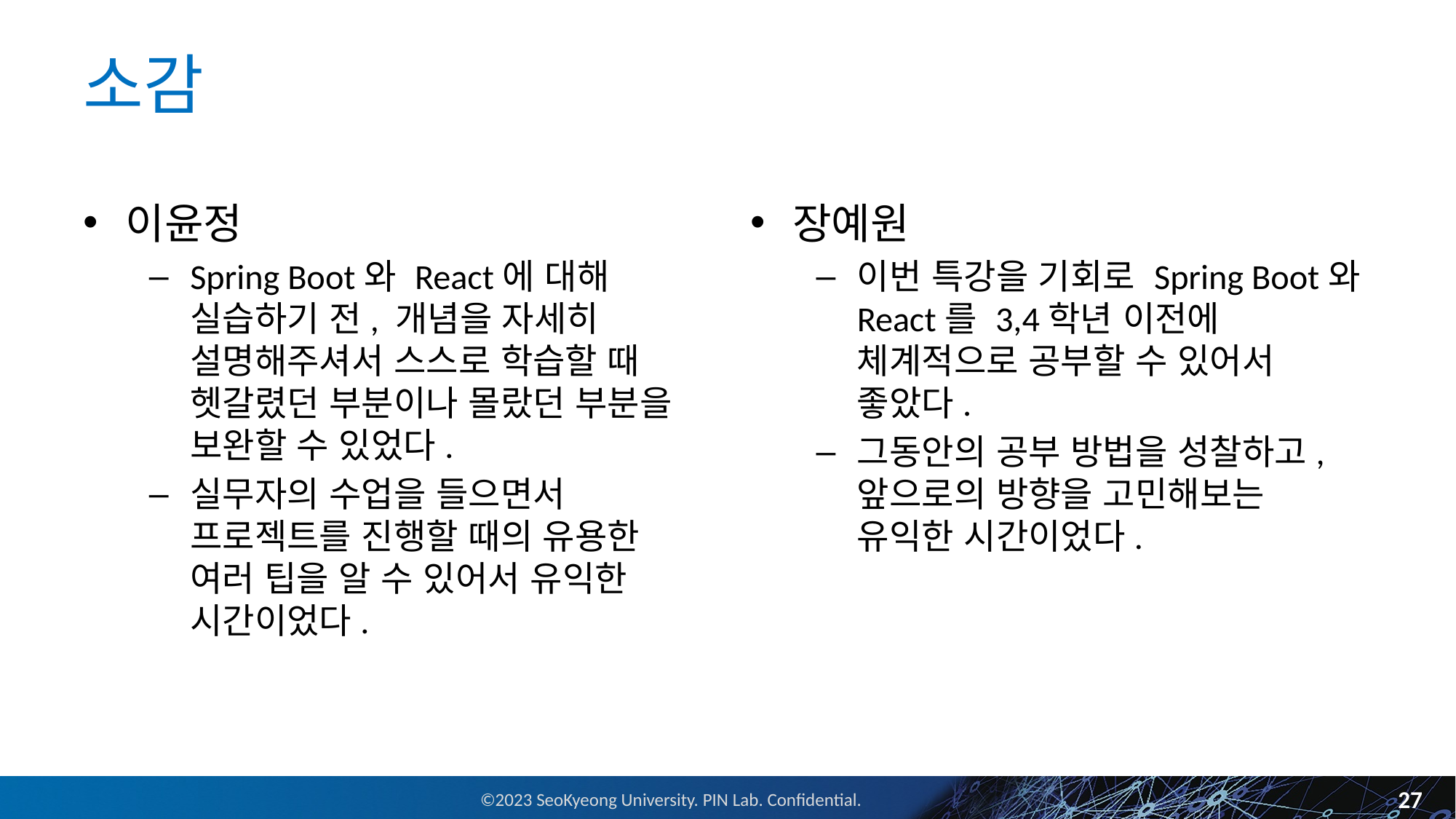

# 소감
이윤정
Spring Boot와 React에 대해 실습하기 전, 개념을 자세히 설명해주셔서 스스로 학습할 때 헷갈렸던 부분이나 몰랐던 부분을 보완할 수 있었다.
실무자의 수업을 들으면서 프로젝트를 진행할 때의 유용한 여러 팁을 알 수 있어서 유익한 시간이었다.
장예원
이번 특강을 기회로 Spring Boot와 React를 3,4학년 이전에 체계적으로 공부할 수 있어서 좋았다.
그동안의 공부 방법을 성찰하고, 앞으로의 방향을 고민해보는 유익한 시간이었다.
27